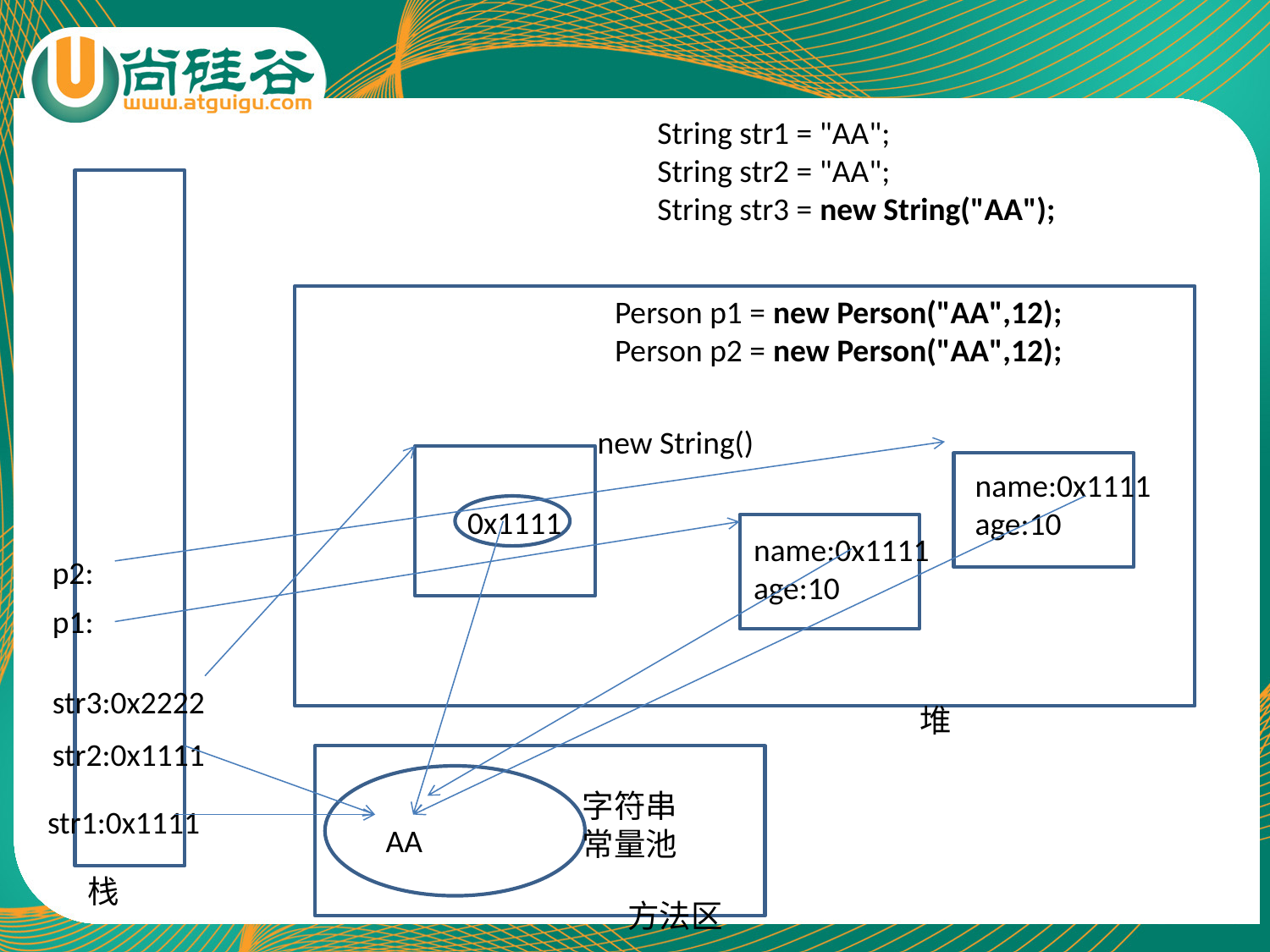

String str1 = "AA";
String str2 = "AA";
String str3 = new String("AA");

Person p1 = new Person("AA",12);
Person p2 = new Person("AA",12);

new String()

name:0x1111
age:10

0x1111

name:0x1111
age:10
p2:
p1:
str3:0x2222
堆
str2:0x1111

字符串常量池
str1:0x1111
AA
栈
方法区